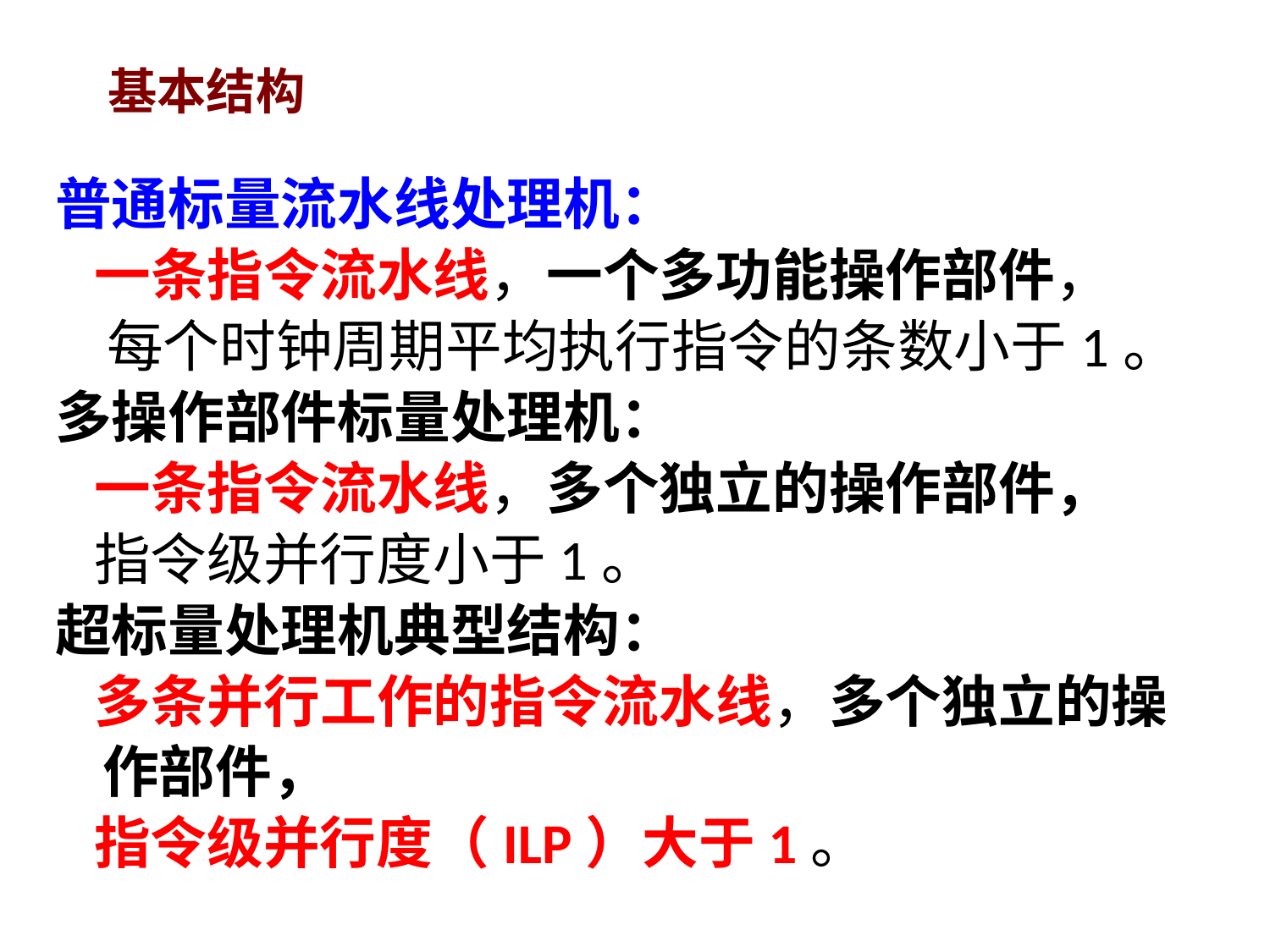

# 基本结构
普通标量流水线处理机：
  一条指令流水线，一个多功能操作部件，
   每个时钟周期平均执行指令的条数小于1。
多操作部件标量处理机：
  一条指令流水线，多个独立的操作部件，
  指令级并行度小于1。
超标量处理机典型结构：
  多条并行工作的指令流水线，多个独立的操作部件，
  指令级并行度（ILP）大于1。